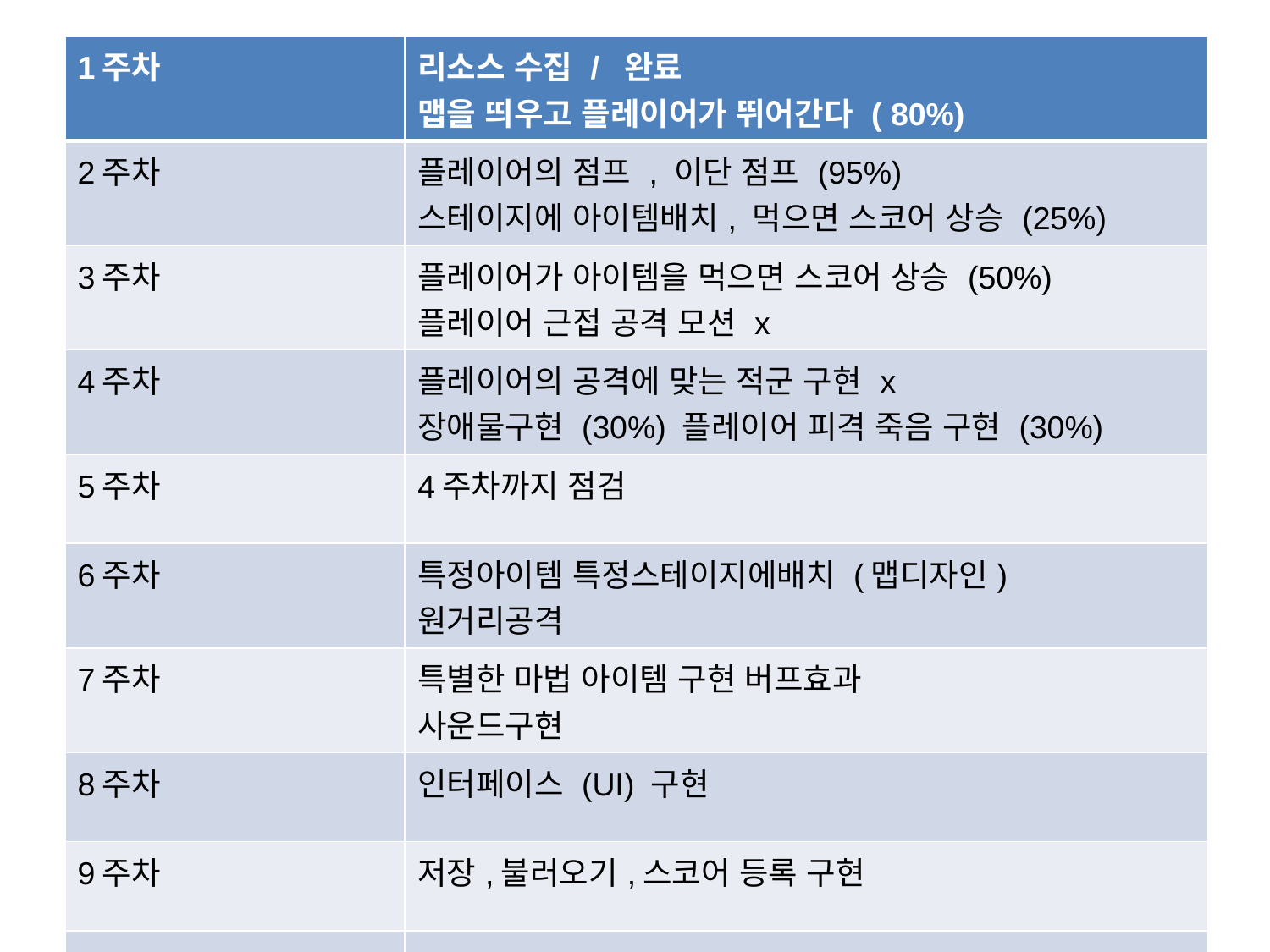

| 1주차 | 리소스 수집 / 완료 맵을 띄우고 플레이어가 뛰어간다 ( 80%) |
| --- | --- |
| 2주차 | 플레이어의 점프 , 이단 점프 (95%) 스테이지에 아이템배치, 먹으면 스코어 상승 (25%) |
| 3주차 | 플레이어가 아이템을 먹으면 스코어 상승 (50%) 플레이어 근접 공격 모션 x |
| 4주차 | 플레이어의 공격에 맞는 적군 구현 x 장애물구현 (30%) 플레이어 피격 죽음 구현 (30%) |
| 5주차 | 4주차까지 점검 |
| 6주차 | 특정아이템 특정스테이지에배치 (맵디자인) 원거리공격 |
| 7주차 | 특별한 마법 아이템 구현 버프효과 사운드구현 |
| 8주차 | 인터페이스 (UI) 구현 |
| 9주차 | 저장,불러오기,스코어 등록 구현 |
|  |  |
#